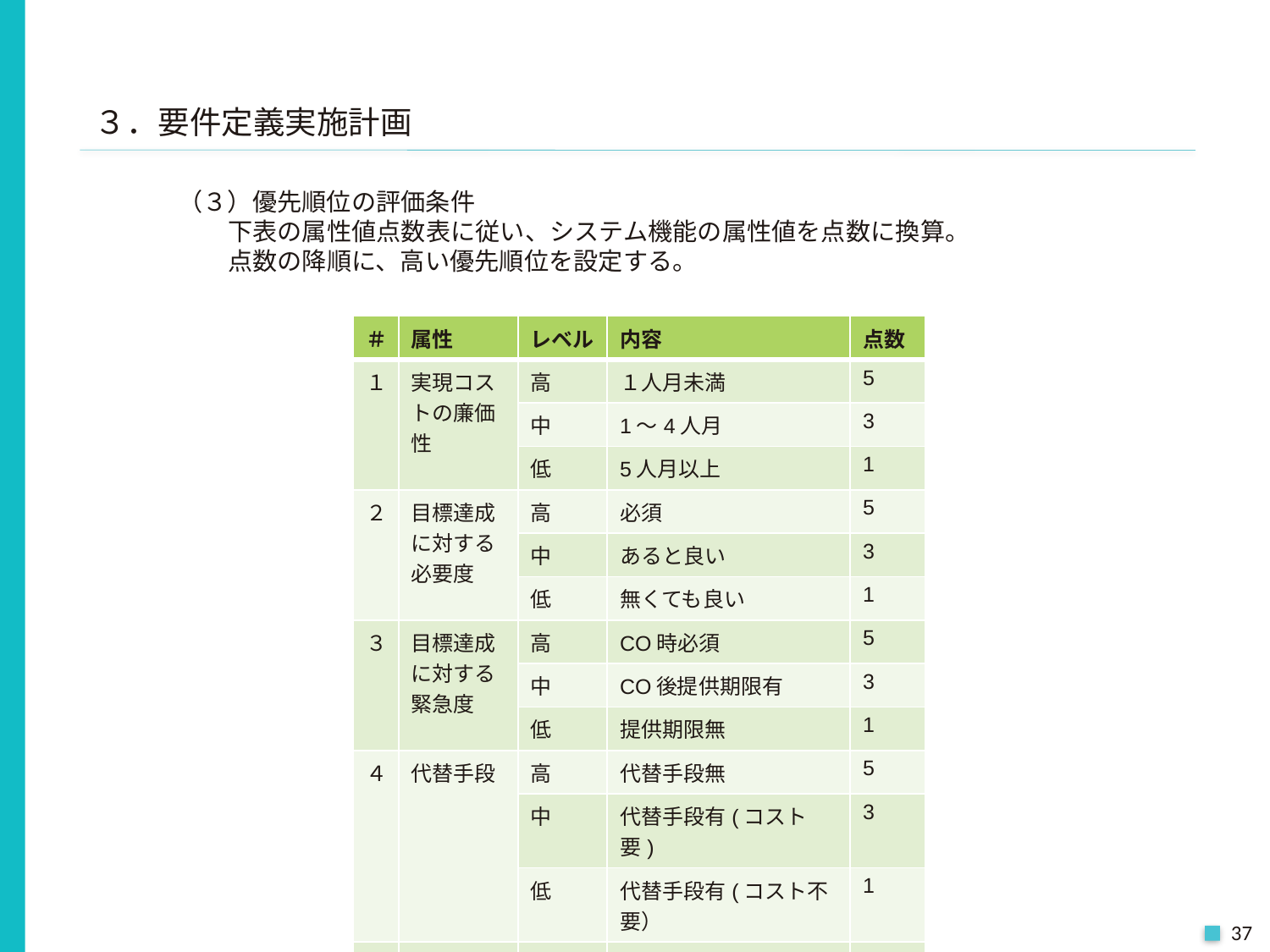

３．要件定義実施計画

（３）優先順位の評価条件
下表の属性値点数表に従い、システム機能の属性値を点数に換算。
点数の降順に、高い優先順位を設定する。
| ＃ | 属性 | レベル | 内容 | 点数 |
| --- | --- | --- | --- | --- |
| １ | 実現コストの廉価性 | 高 | １人月未満 | 5 |
|  |  | 中 | 1～4人月 | 3 |
|  |  | 低 | 5人月以上 | 1 |
| ２ | 目標達成に対する必要度 | 高 | 必須 | 5 |
|  |  | 中 | あると良い | 3 |
|  |  | 低 | 無くても良い | 1 |
| ３ | 目標達成に対する緊急度 | 高 | CO時必須 | 5 |
|  |  | 中 | CO後提供期限有 | 3 |
|  |  | 低 | 提供期限無 | 1 |
| ４ | 代替手段 | 高 | 代替手段無 | 5 |
|  |  | 中 | 代替手段有(コスト要) | 3 |
|  |  | 低 | 代替手段有(コスト不要） | 1 |
|  | ・・・ |  |  | ・・・ |
37